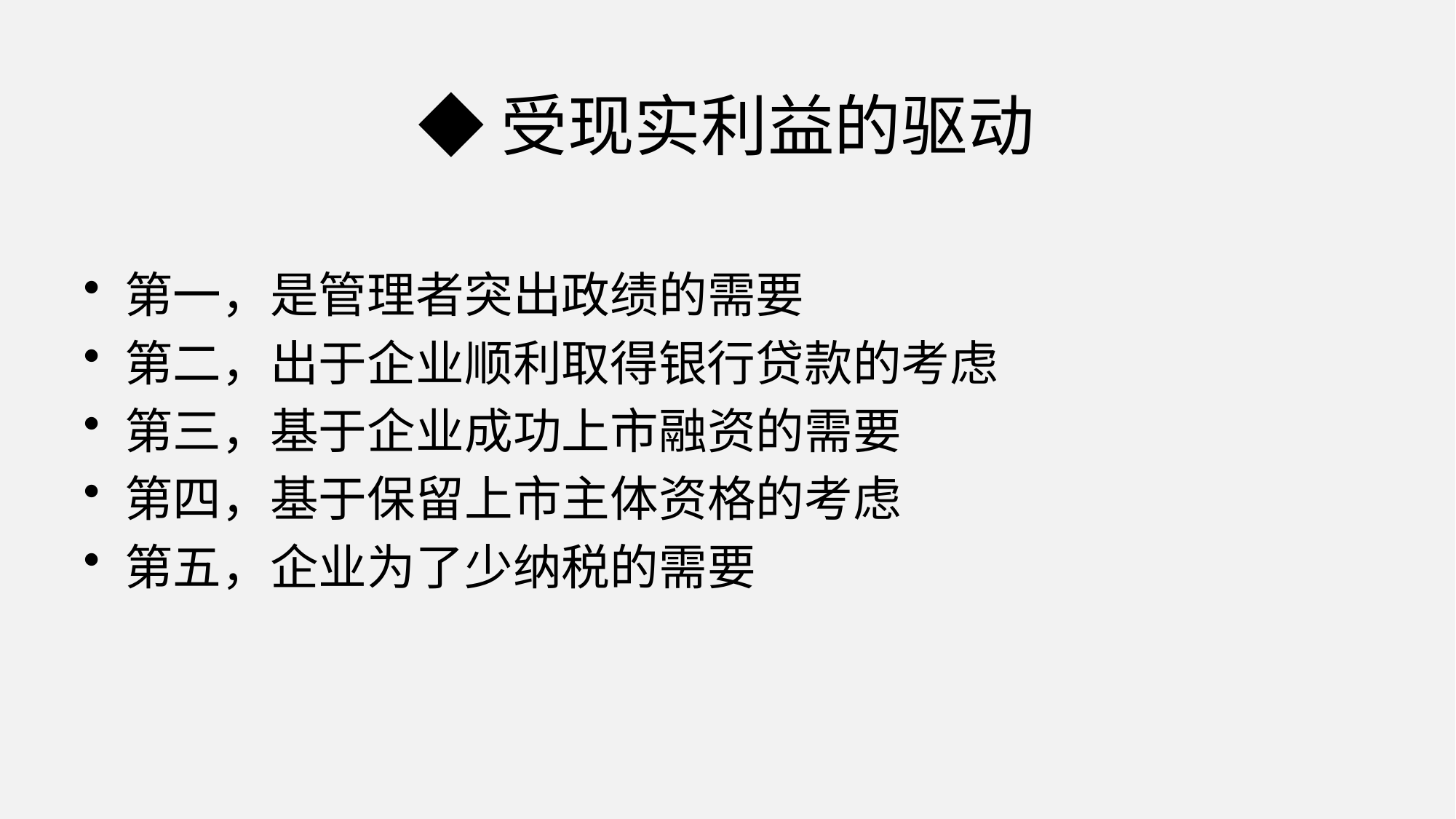

◆受现实利益的驱动

第一，是管理者突出政绩的需要
第二，出于企业顺利取得银行贷款的考虑
第三，基于企业成功上市融资的需要
第四，基于保留上市主体资格的考虑
第五，企业为了少纳税的需要